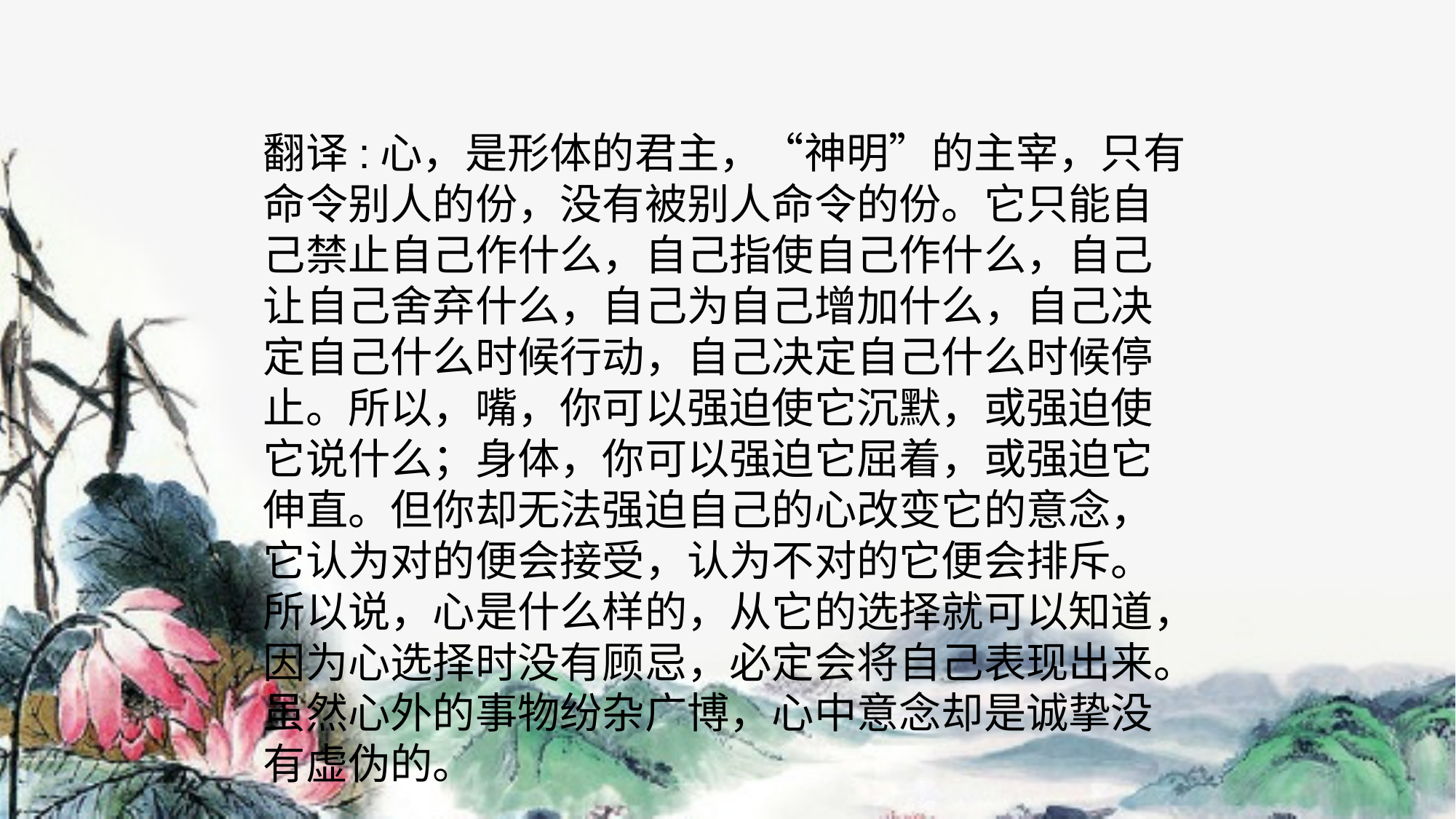

翻译:心，是形体的君主，“神明”的主宰，只有命令别人的份，没有被别人命令的份。它只能自己禁止自己作什么，自己指使自己作什么，自己让自己舍弃什么，自己为自己增加什么，自己决定自己什么时候行动，自己决定自己什么时候停止。所以，嘴，你可以强迫使它沉默，或强迫使它说什么；身体，你可以强迫它屈着，或强迫它伸直。但你却无法强迫自己的心改变它的意念，它认为对的便会接受，认为不对的它便会排斥。所以说，心是什么样的，从它的选择就可以知道，因为心选择时没有顾忌，必定会将自己表现出来。虽然心外的事物纷杂广博，心中意念却是诚挚没有虚伪的。